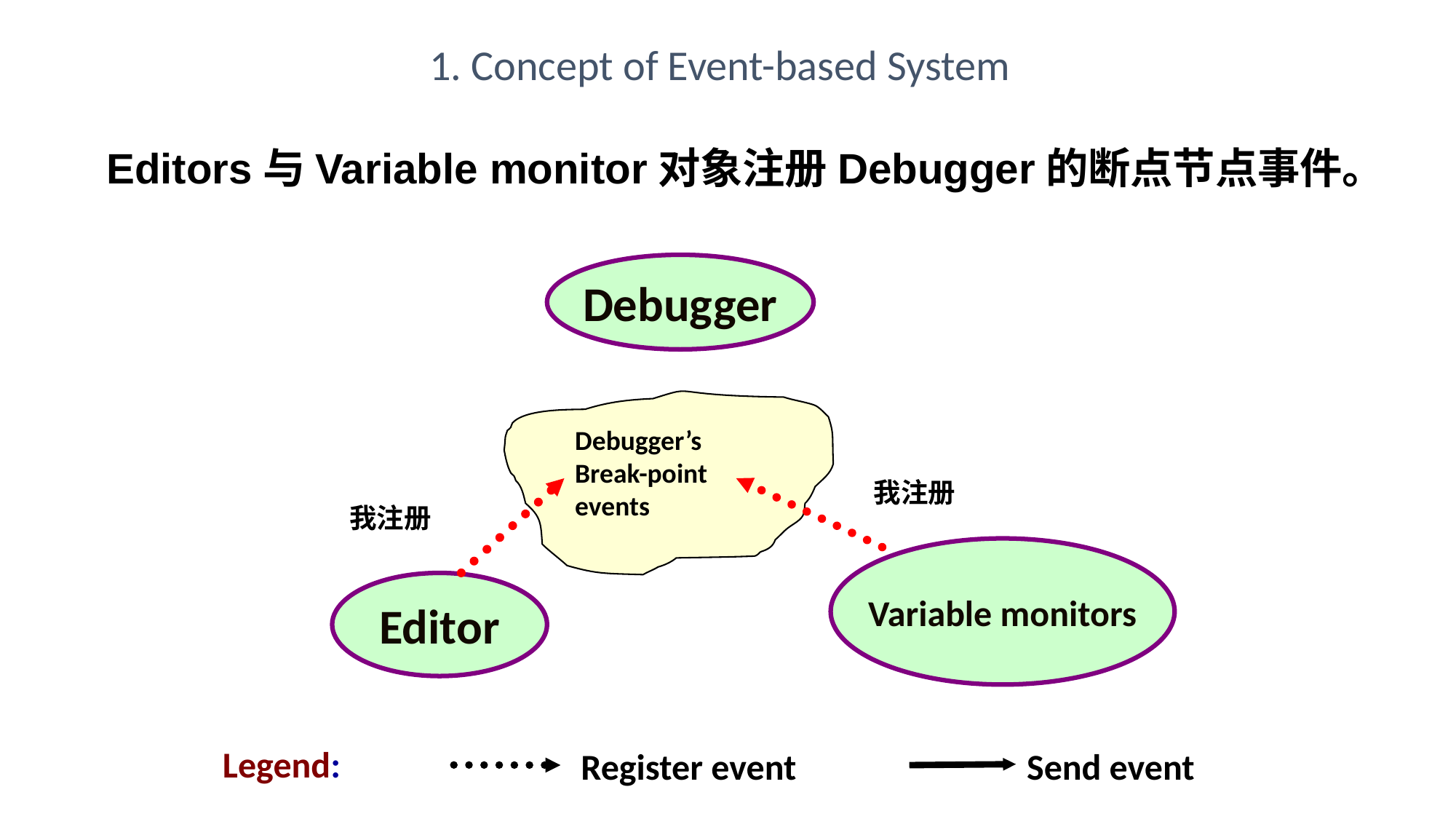

1. Concept of Event-based System

Editors与Variable monitor对象注册Debugger的断点节点事件。
Debugger

Debugger’s
Break-point events
我注册

我注册
Variable monitors
Editor
Legend:
Register event
Send event